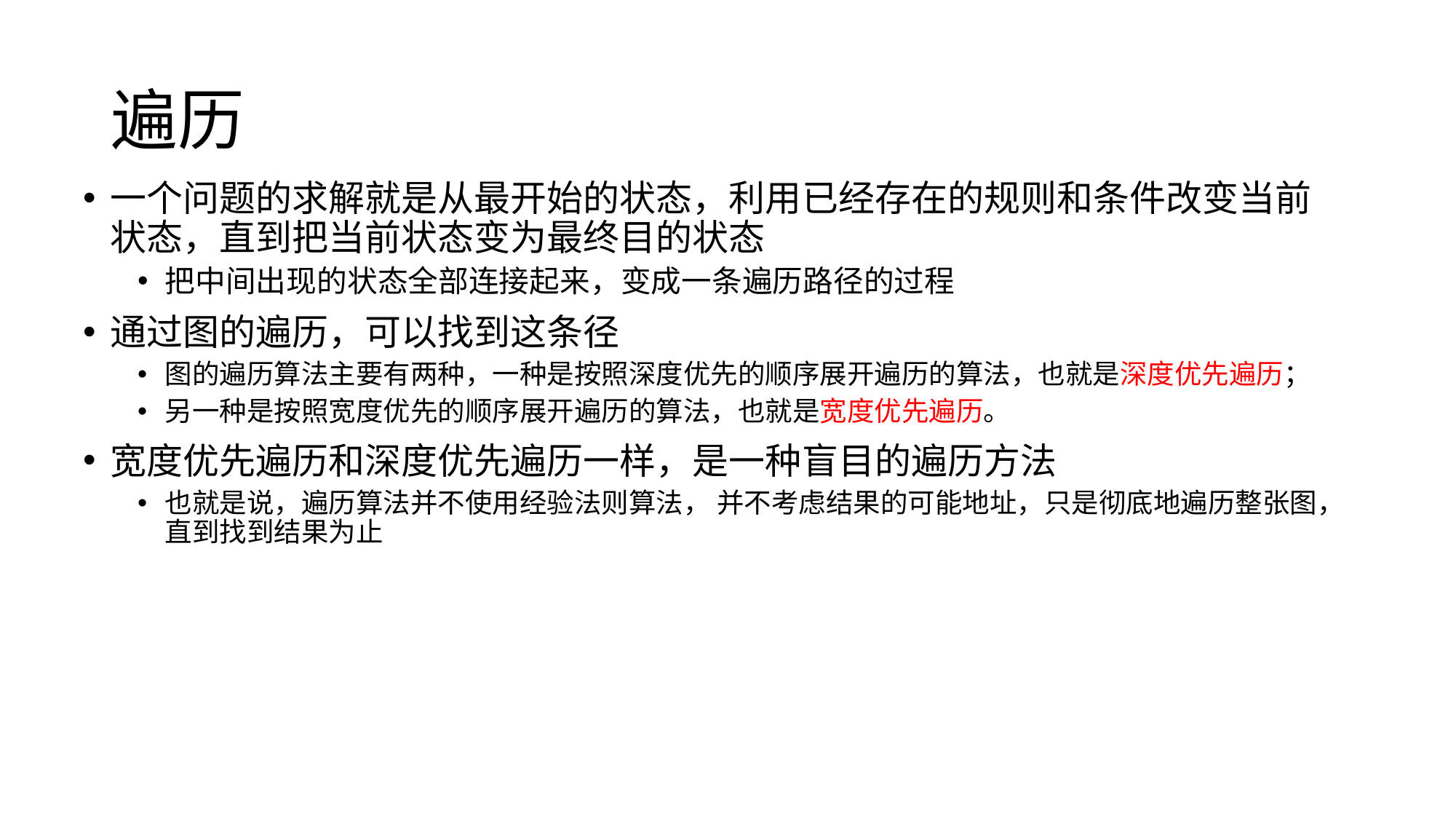

# 遍历
一个问题的求解就是从最开始的状态，利用已经存在的规则和条件改变当前状态，直到把当前状态变为最终目的状态
把中间出现的状态全部连接起来，变成一条遍历路径的过程
通过图的遍历，可以找到这条径
图的遍历算法主要有两种，一种是按照深度优先的顺序展开遍历的算法，也就是深度优先遍历；
另一种是按照宽度优先的顺序展开遍历的算法，也就是宽度优先遍历。
宽度优先遍历和深度优先遍历一样，是一种盲目的遍历方法
也就是说，遍历算法并不使用经验法则算法， 并不考虑结果的可能地址，只是彻底地遍历整张图，直到找到结果为止